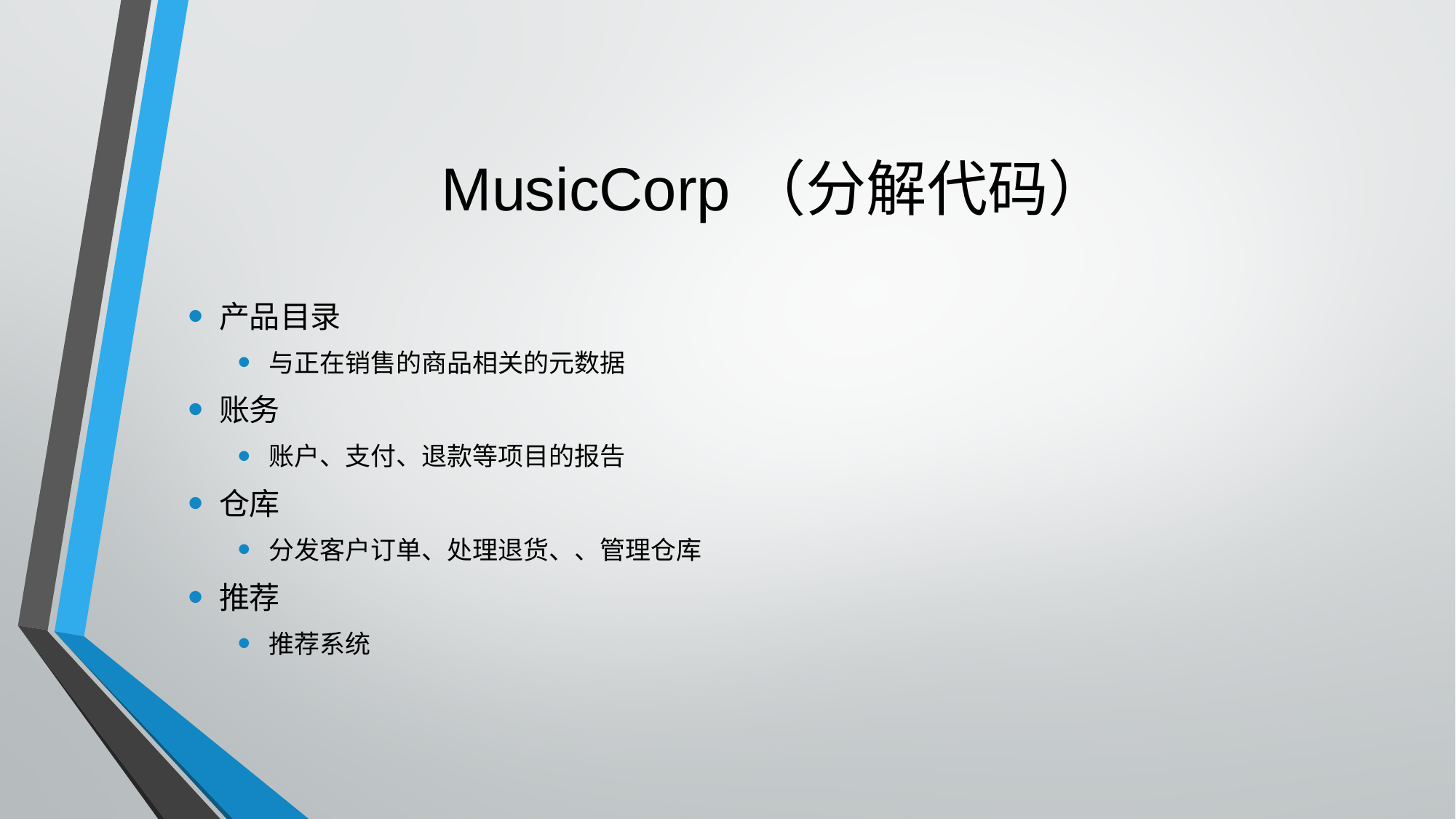

# MusicCorp（分解代码）
产品目录
与正在销售的商品相关的元数据
账务
账户、支付、退款等项目的报告
仓库
分发客户订单、处理退货、、管理仓库
推荐
推荐系统